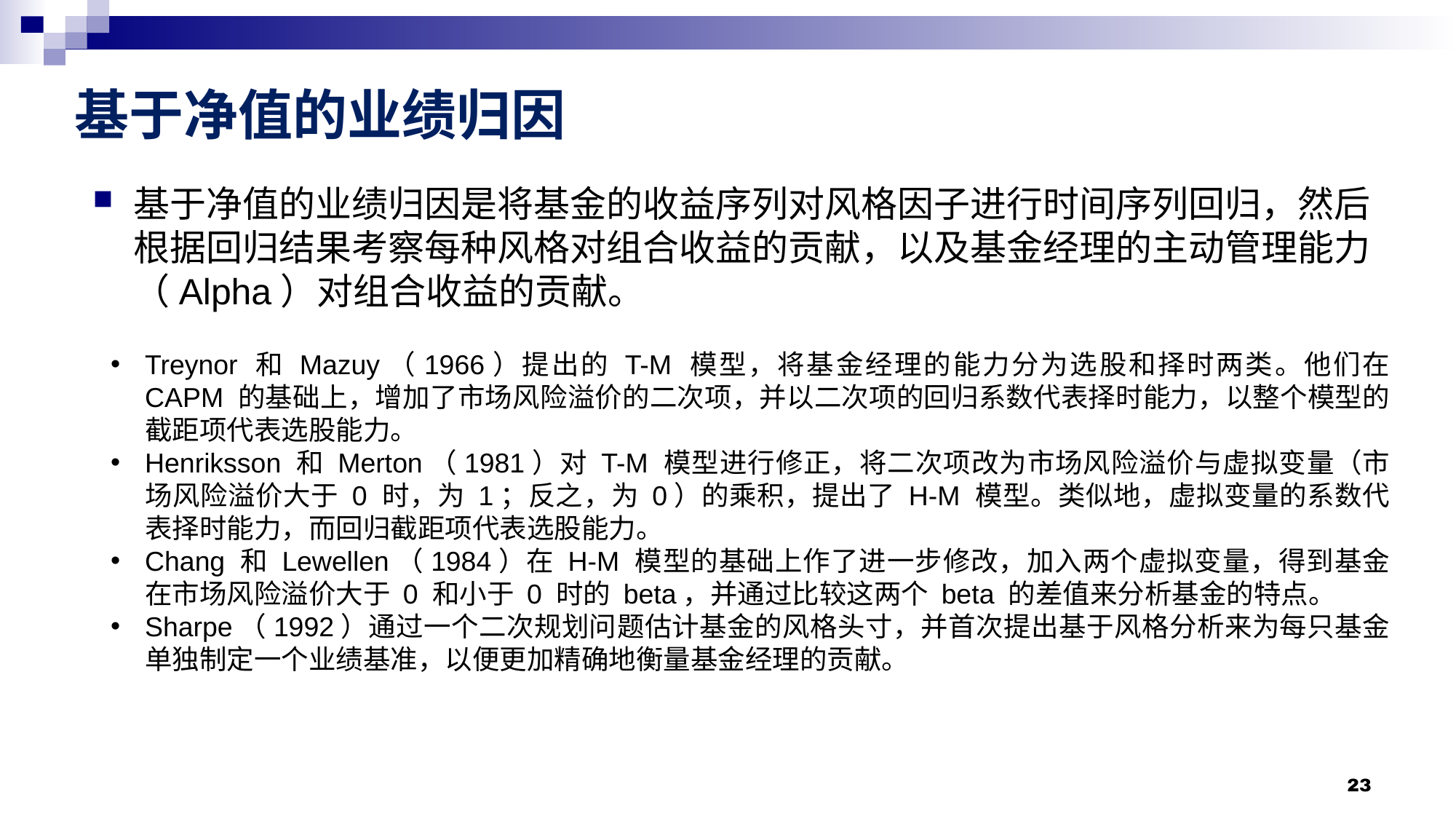

# 基于净值的业绩归因
基于净值的业绩归因是将基金的收益序列对风格因子进行时间序列回归，然后根据回归结果考察每种风格对组合收益的贡献，以及基金经理的主动管理能力（Alpha）对组合收益的贡献。
Treynor 和 Mazuy（1966）提出的 T-M 模型，将基金经理的能力分为选股和择时两类。他们在 CAPM 的基础上，增加了市场风险溢价的二次项，并以二次项的回归系数代表择时能力，以整个模型的截距项代表选股能力。
Henriksson 和 Merton（1981）对 T-M 模型进行修正，将二次项改为市场风险溢价与虚拟变量（市场风险溢价大于 0 时，为 1；反之，为 0）的乘积，提出了 H-M 模型。类似地，虚拟变量的系数代表择时能力，而回归截距项代表选股能力。
Chang 和 Lewellen（1984）在 H-M 模型的基础上作了进一步修改，加入两个虚拟变量，得到基金在市场风险溢价大于 0 和小于 0 时的 beta，并通过比较这两个 beta 的差值来分析基金的特点。
Sharpe（1992）通过一个二次规划问题估计基金的风格头寸，并首次提出基于风格分析来为每只基金单独制定一个业绩基准，以便更加精确地衡量基金经理的贡献。
23